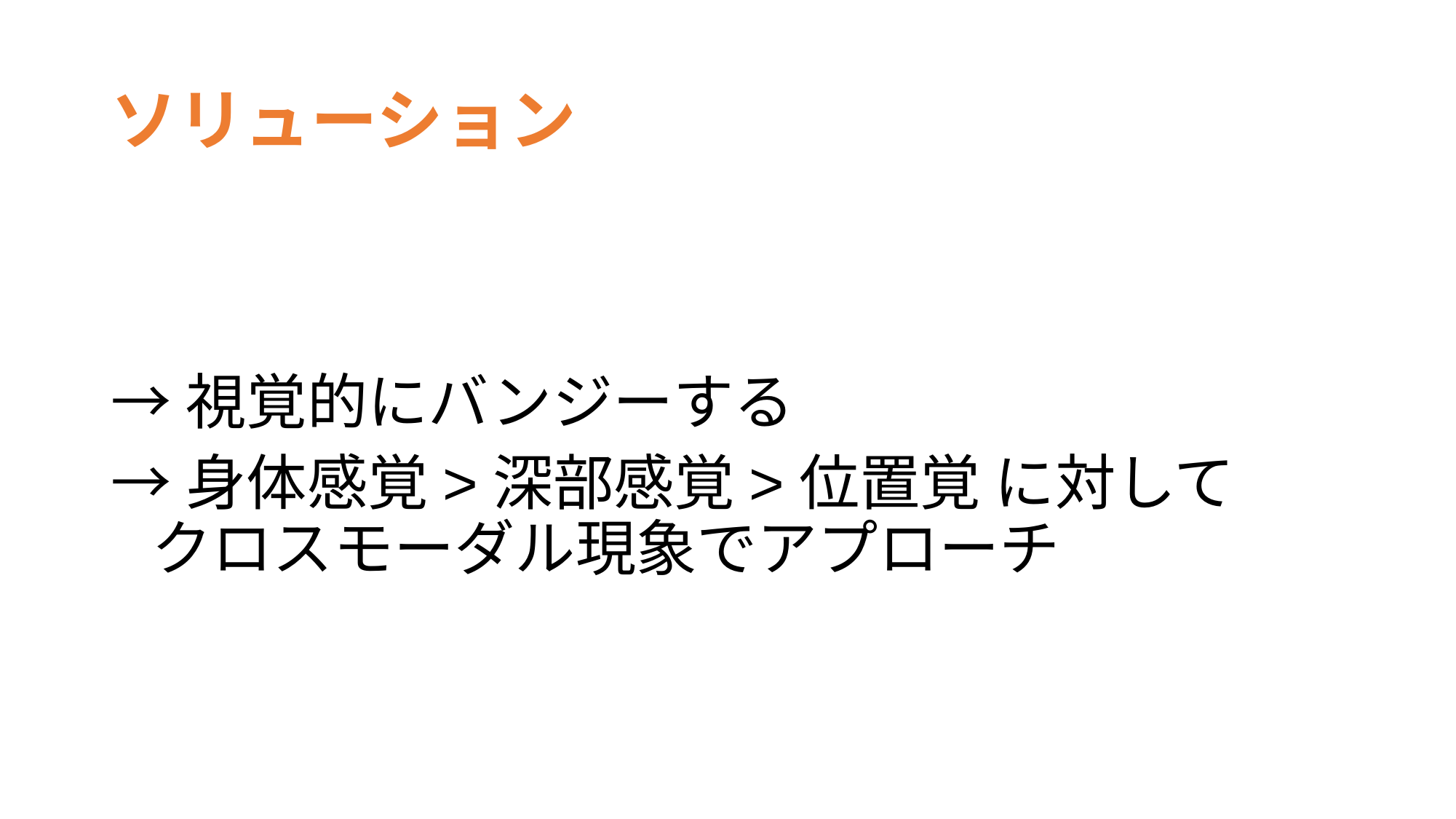

# ソリューション
→視覚的にバンジーする
→身体感覚>深部感覚>位置覚 に対して
   クロスモーダル現象でアプローチ